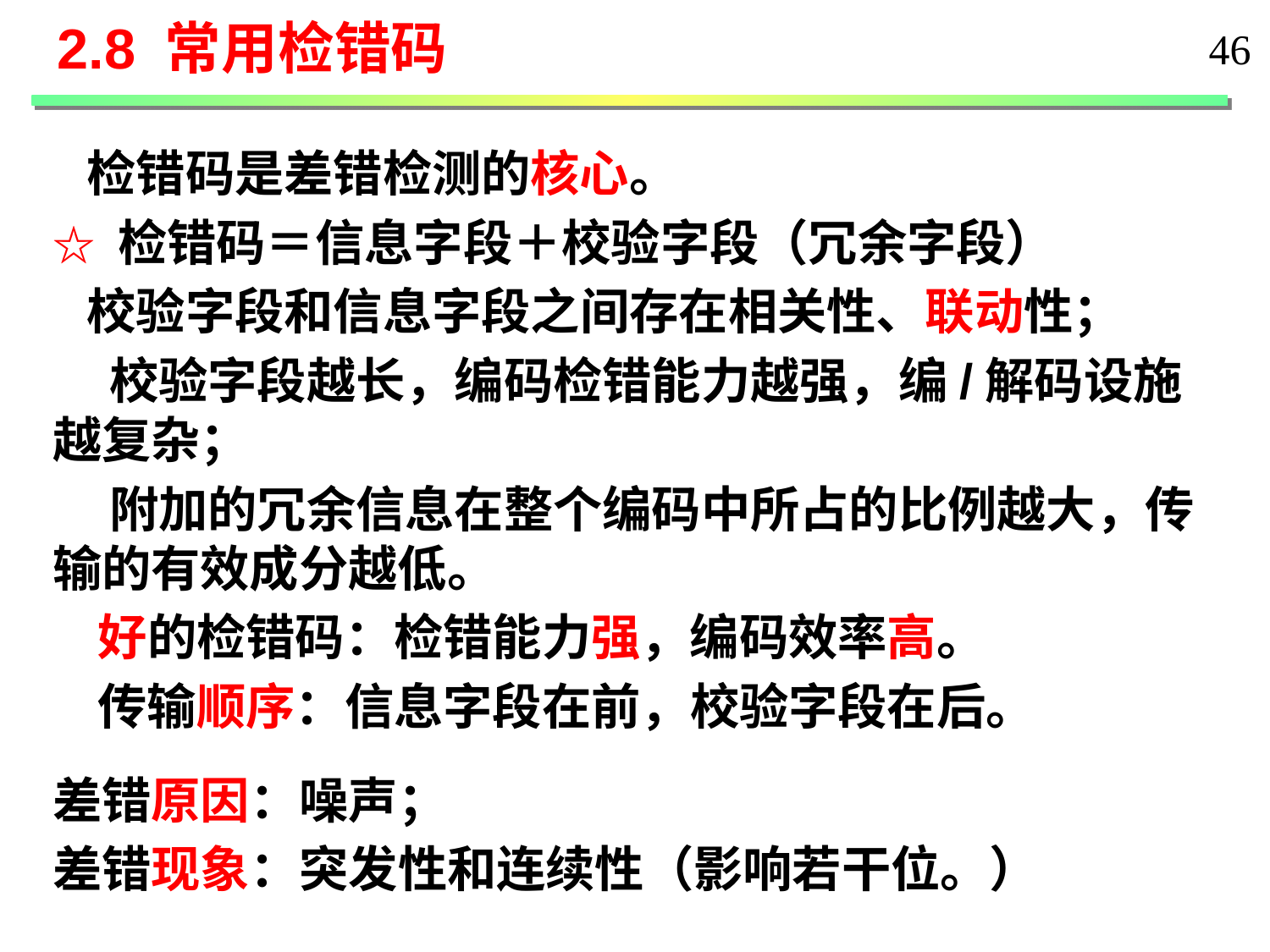

2.8 常用检错码
46

  检错码是差错检测的核心。
☆ 检错码＝信息字段＋校验字段（冗余字段）
  校验字段和信息字段之间存在相关性、联动性；
    校验字段越长，编码检错能力越强，编/解码设施越复杂；
    附加的冗余信息在整个编码中所占的比例越大，传输的有效成分越低。
   好的检错码：检错能力强，编码效率高。
   传输顺序：信息字段在前，校验字段在后。
差错原因：噪声；
差错现象：突发性和连续性（影响若干位。）